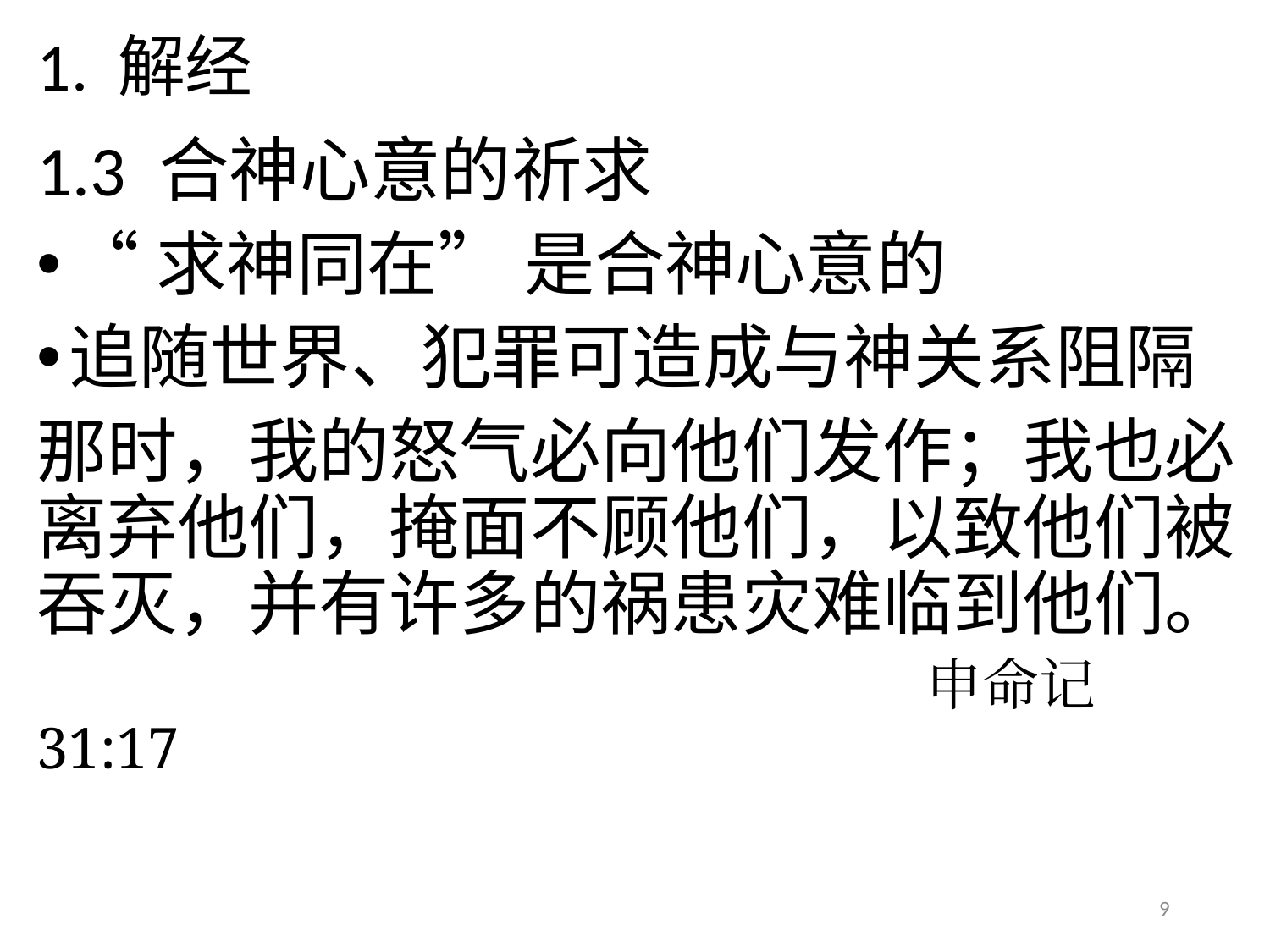

# 1. 解经
1.3 合神心意的祈求
“求神同在” 是合神心意的
追随世界、犯罪可造成与神关系阻隔
那时，我的怒气必向他们发作；我也必离弃他们，掩面不顾他们，以致他们被吞灭，并有许多的祸患灾难临到他们。
                                                        申命记31:17

9